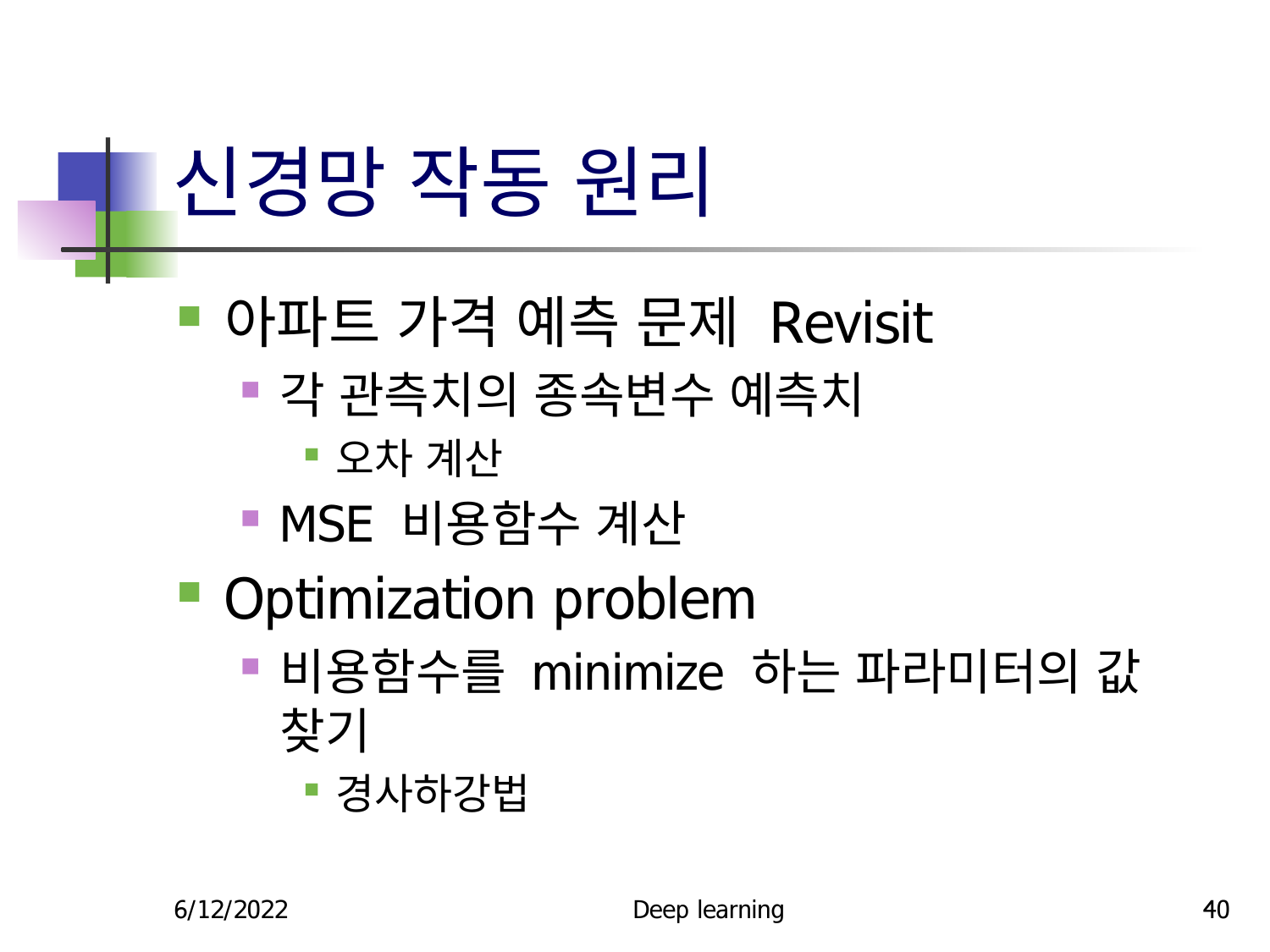

# 신경망 작동 원리
아파트 가격 예측 문제 Revisit
각 관측치의 종속변수 예측치
오차 계산
MSE 비용함수 계산
Optimization problem
비용함수를 minimize 하는 파라미터의 값 찾기
경사하강법
6/12/2022
Deep learning
40